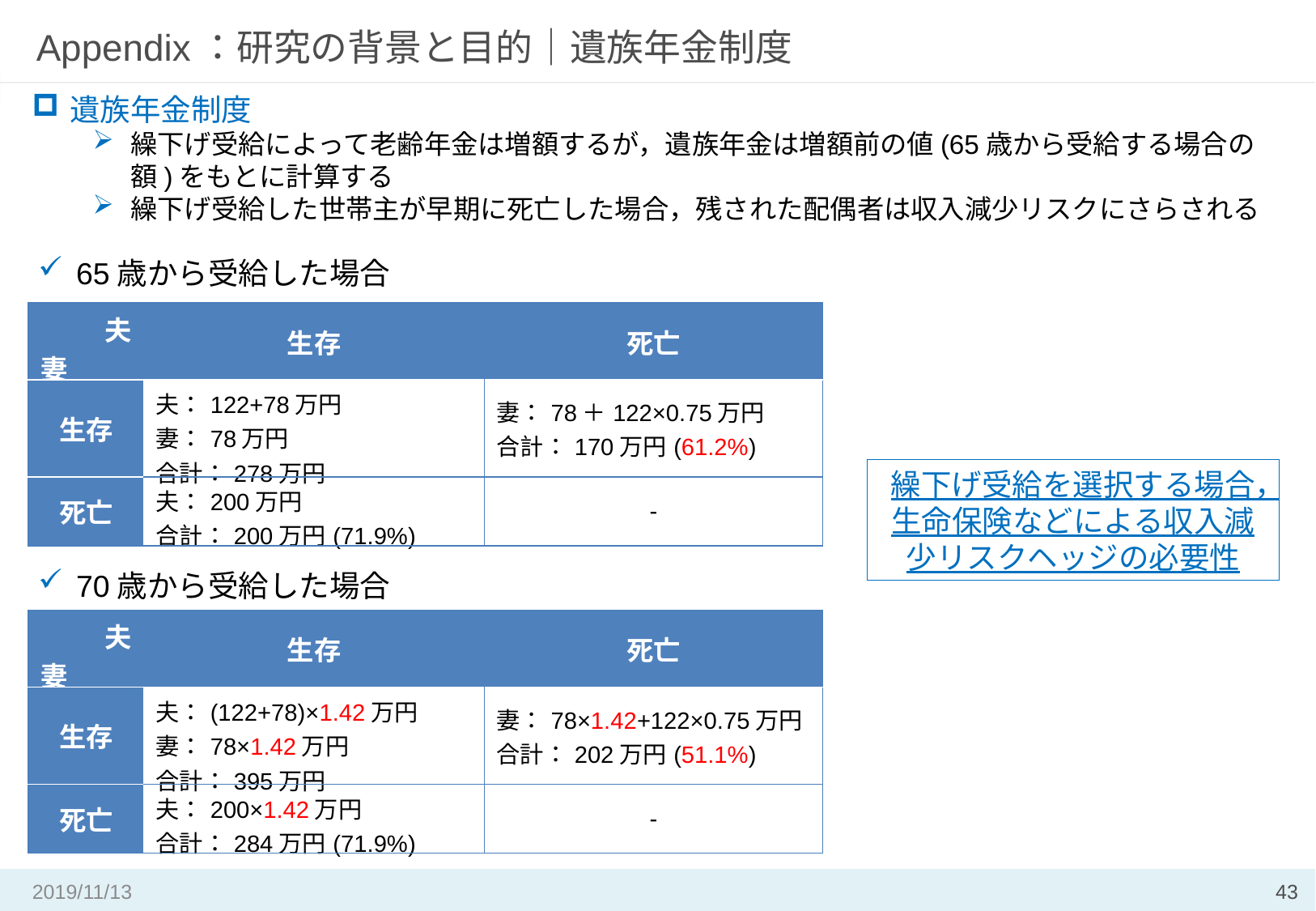

# Appendix：研究の背景と目的｜遺族年金制度
遺族年金制度
繰下げ受給によって老齢年金は増額するが，遺族年金は増額前の値(65歳から受給する場合の額)をもとに計算する
繰下げ受給した世帯主が早期に死亡した場合，残された配偶者は収入減少リスクにさらされる
65歳から受給した場合
| 夫 妻 | 生存 | 死亡 |
| --- | --- | --- |
| 生存 | 夫：122+78万円 妻：78万円 合計：278万円 | 妻：78＋122×0.75万円 合計：170万円(61.2%) |
| 死亡 | 夫：200万円 合計：200万円(71.9%) | - |
繰下げ受給を選択する場合，生命保険などによる収入減少リスクヘッジの必要性
70歳から受給した場合
| 夫 妻 | 生存 | 死亡 |
| --- | --- | --- |
| 生存 | 夫：(122+78)×1.42万円 妻：78×1.42万円 合計：395万円 | 妻：78×1.42+122×0.75万円 合計：202万円(51.1%) |
| 死亡 | 夫：200×1.42万円 合計：284万円(71.9%) | - |

2019/11/13
43